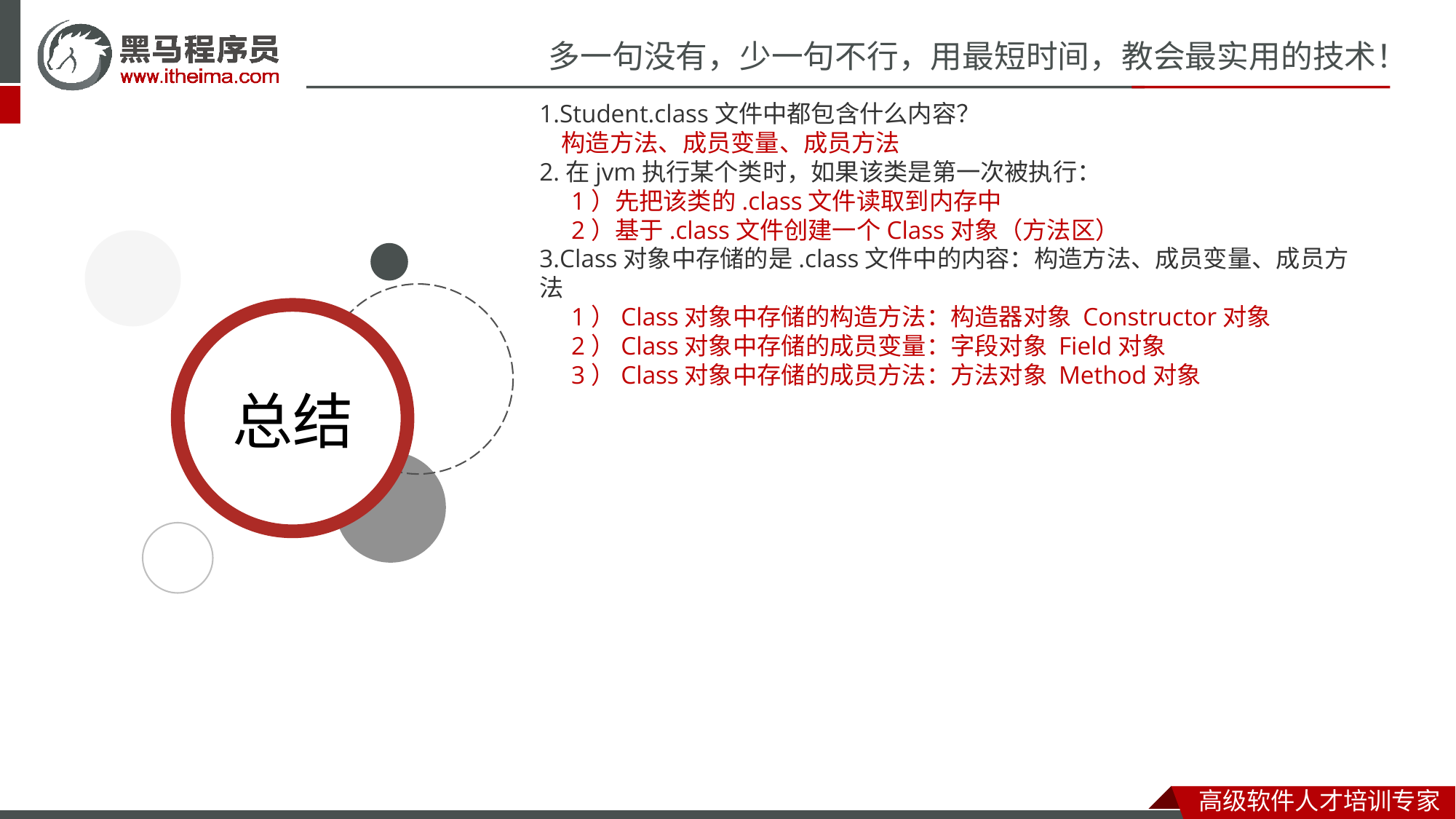

1.Student.class文件中都包含什么内容？
   构造方法、成员变量、成员方法
2.在jvm执行某个类时，如果该类是第一次被执行：
     1）先把该类的.class文件读取到内存中
     2）基于.class文件创建一个Class对象（方法区）
3.Class对象中存储的是.class文件中的内容：构造方法、成员变量、成员方法
     1）Class对象中存储的构造方法：构造器对象 Constructor对象
     2）Class对象中存储的成员变量：字段对象 Field对象
     3）Class对象中存储的成员方法：方法对象 Method对象